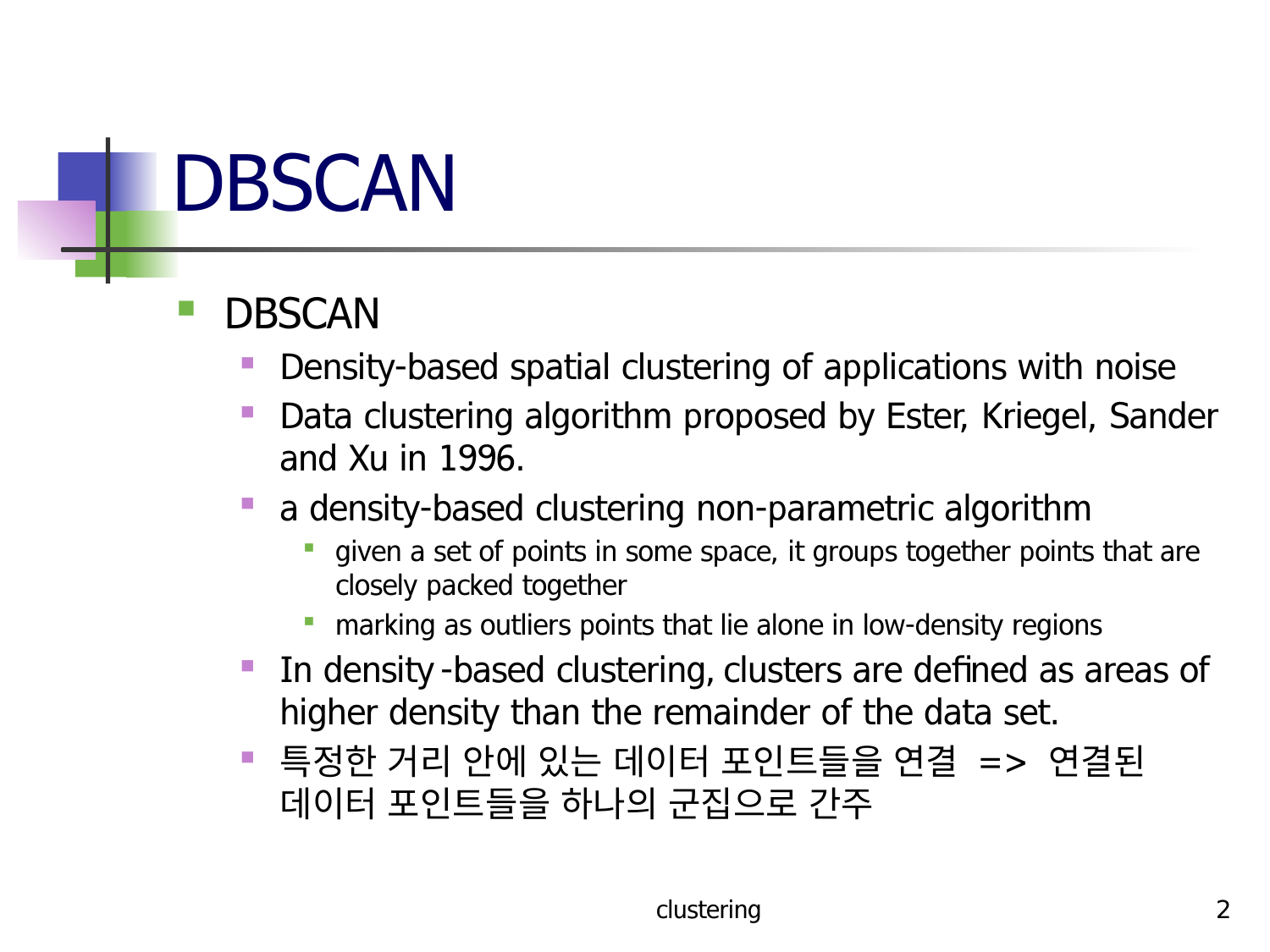

# DBSCAN
DBSCAN
Density-based spatial clustering of applications with noise
Data clustering algorithm proposed by Ester, Kriegel, Sander and Xu in 1996.
a density-based clustering non-parametric algorithm
given a set of points in some space, it groups together points that are closely packed together
marking as outliers points that lie alone in low-density regions
In density -based clustering, clusters are defined as areas of higher density than the remainder of the data set.
특정한 거리 안에 있는 데이터 포인트들을 연결 => 연결된 데이터 포인트들을 하나의 군집으로 간주
clustering
2